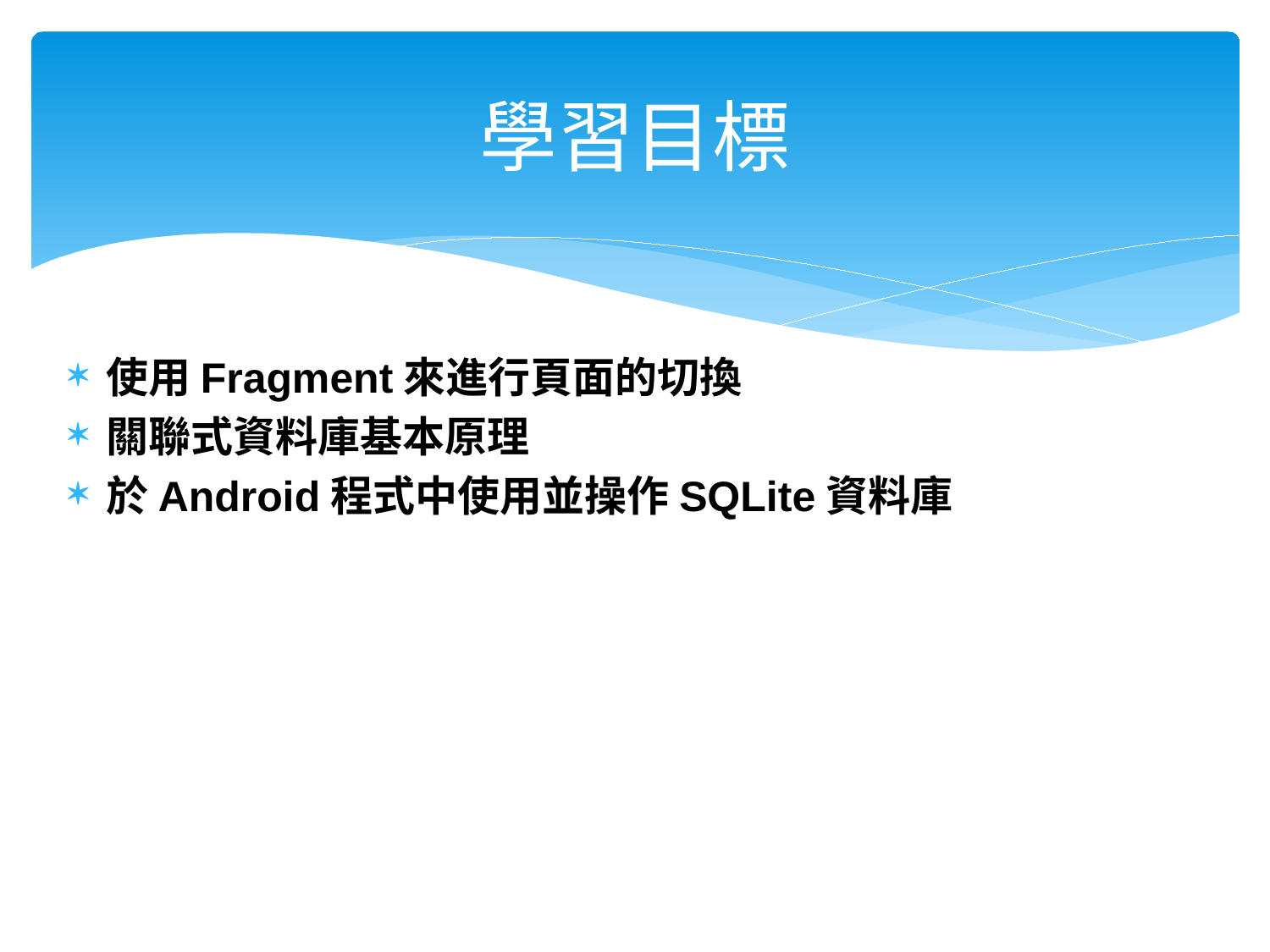

# 學習目標
使用Fragment來進行頁面的切換
關聯式資料庫基本原理
於Android程式中使用並操作SQLite資料庫